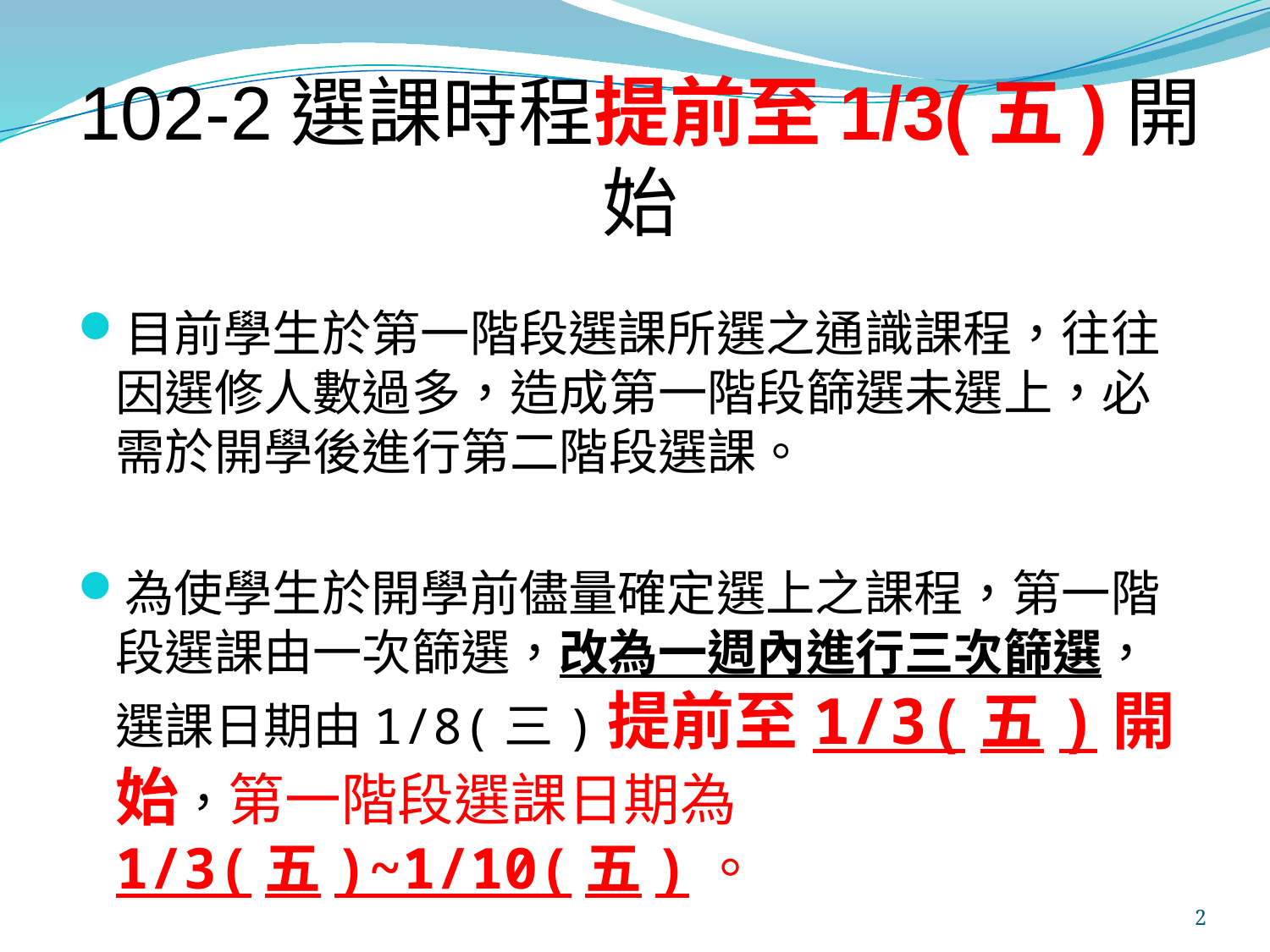

102-2選課時程提前至1/3(五)開始
目前學生於第一階段選課所選之通識課程，往往因選修人數過多，造成第一階段篩選未選上，必需於開學後進行第二階段選課。

為使學生於開學前儘量確定選上之課程，第一階段選課由一次篩選，改為一週內進行三次篩選，選課日期由1/8(三)提前至1/3(五)開始，第一階段選課日期為1/3(五)~1/10(五)。

2